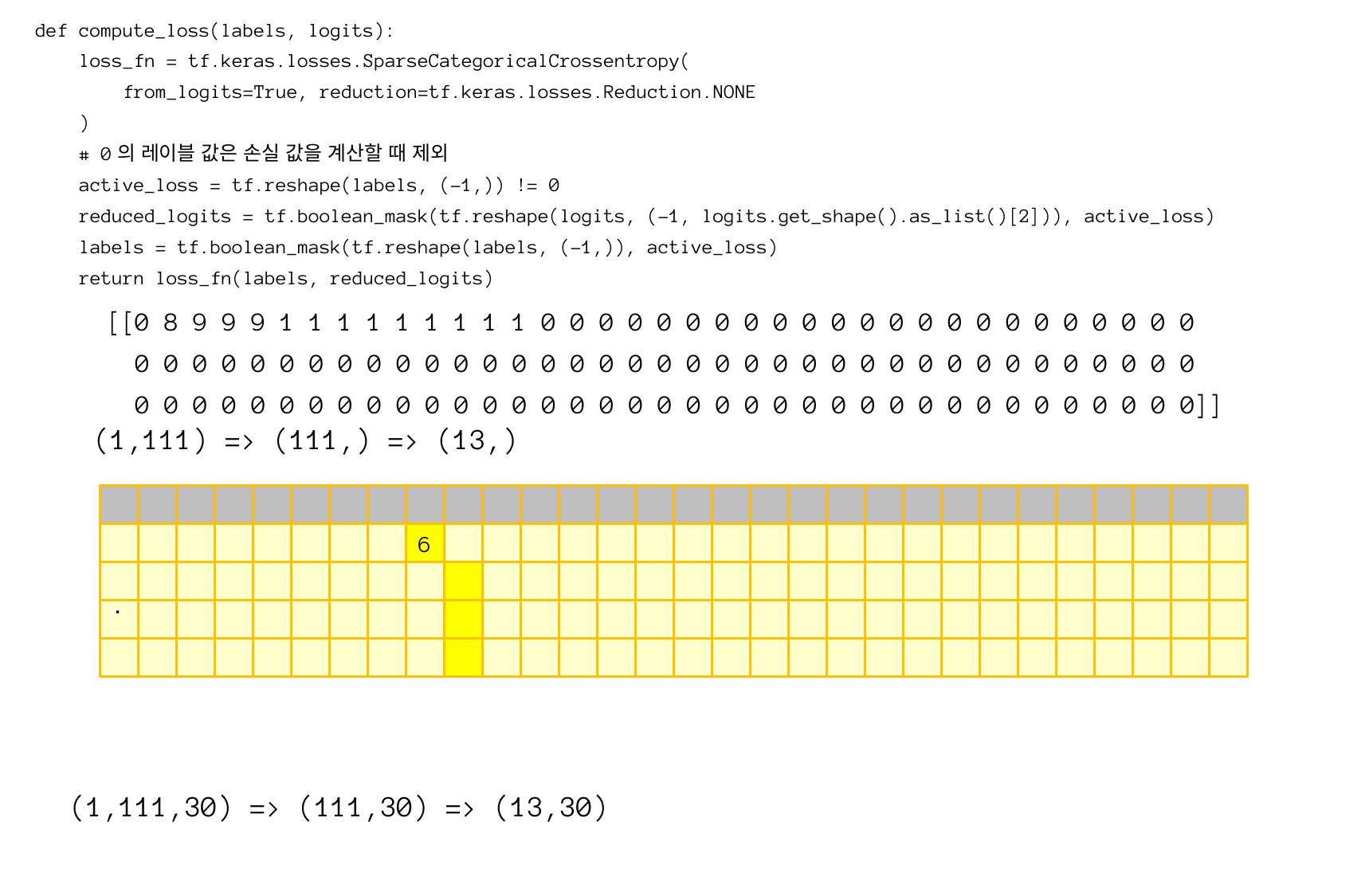

def compute_loss(labels, logits):
    loss_fn = tf.keras.losses.SparseCategoricalCrossentropy(
        from_logits=True, reduction=tf.keras.losses.Reduction.NONE
    )
    # 0의 레이블 값은 손실 값을 계산할 때 제외
    active_loss = tf.reshape(labels, (-1,)) != 0
    reduced_logits = tf.boolean_mask(tf.reshape(logits, (-1, logits.get_shape().as_list()[2])), active_loss)
    labels = tf.boolean_mask(tf.reshape(labels, (-1,)), active_loss)
    return loss_fn(labels, reduced_logits)
[[0 8 9 9 9 1 1 1 1 1 1 1 1 1 0 0 0 0 0 0 0 0 0 0 0 0 0 0 0 0 0 0 0 0 0 0 0
  0 0 0 0 0 0 0 0 0 0 0 0 0 0 0 0 0 0 0 0 0 0 0 0 0 0 0 0 0 0 0 0 0 0 0 0 0
  0 0 0 0 0 0 0 0 0 0 0 0 0 0 0 0 0 0 0 0 0 0 0 0 0 0 0 0 0 0 0 0 0 0 0 0 0]]
(1,111) => (111,) => (13,)

6

..

(1,111,30) => (111,30) => (13,30)